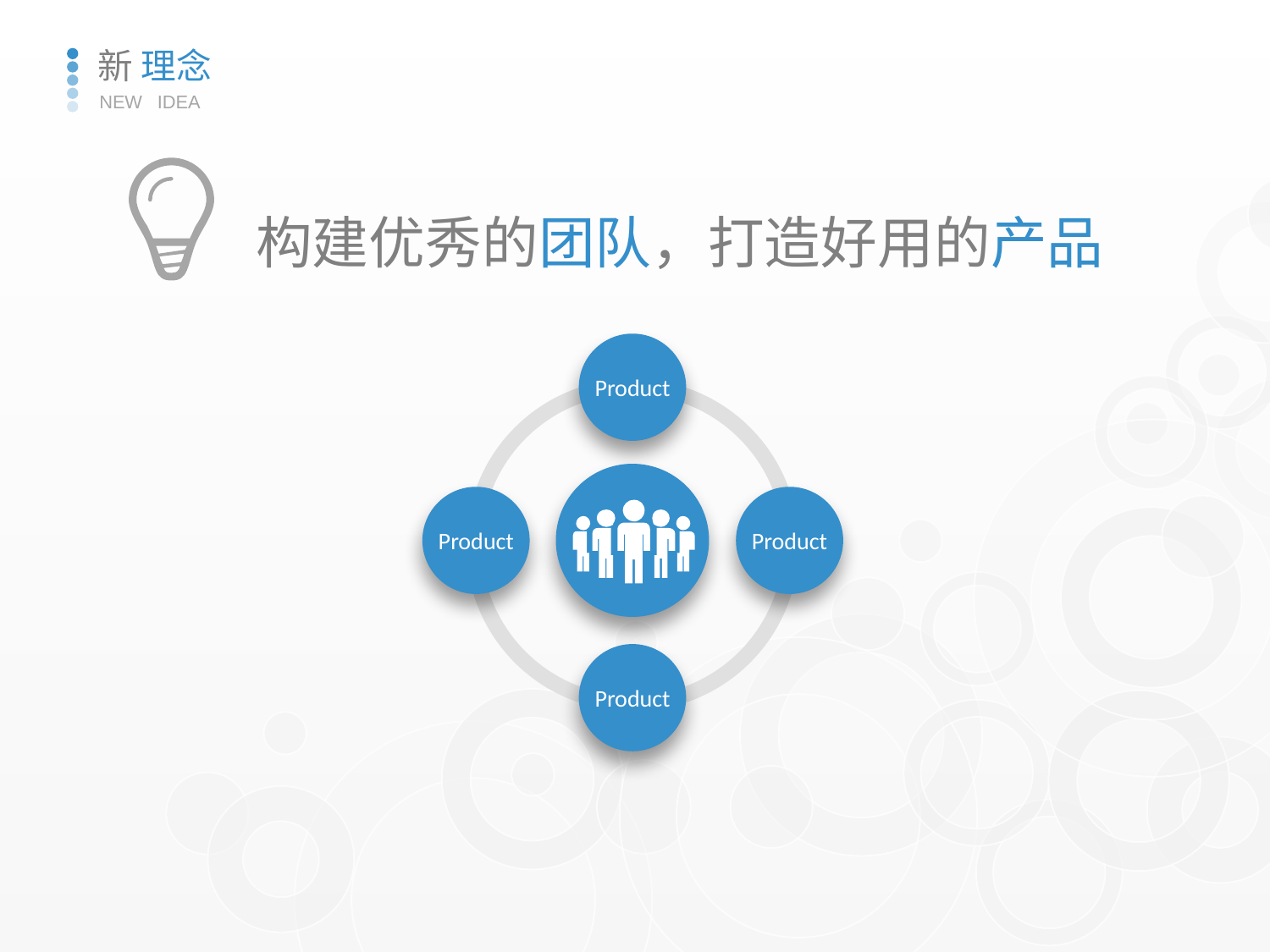

新 理念
NEW   IDEA

构建优秀的团队，打造好用的产品
Product

Product
Product
Product